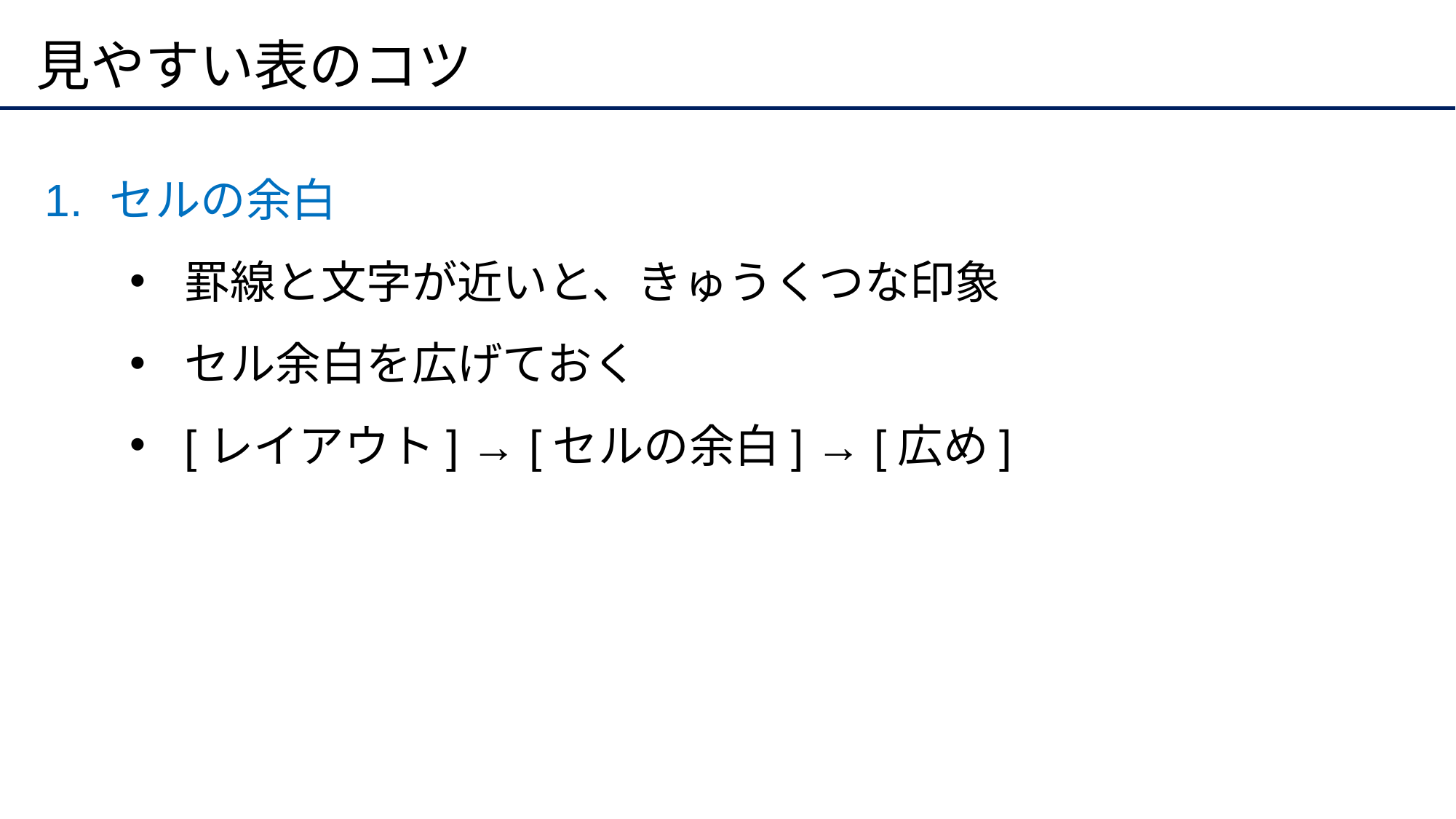

# 見やすい表のコツ
セルの余白
罫線と文字が近いと、きゅうくつな印象
セル余白を広げておく
[レイアウト] → [セルの余白] → [広め]